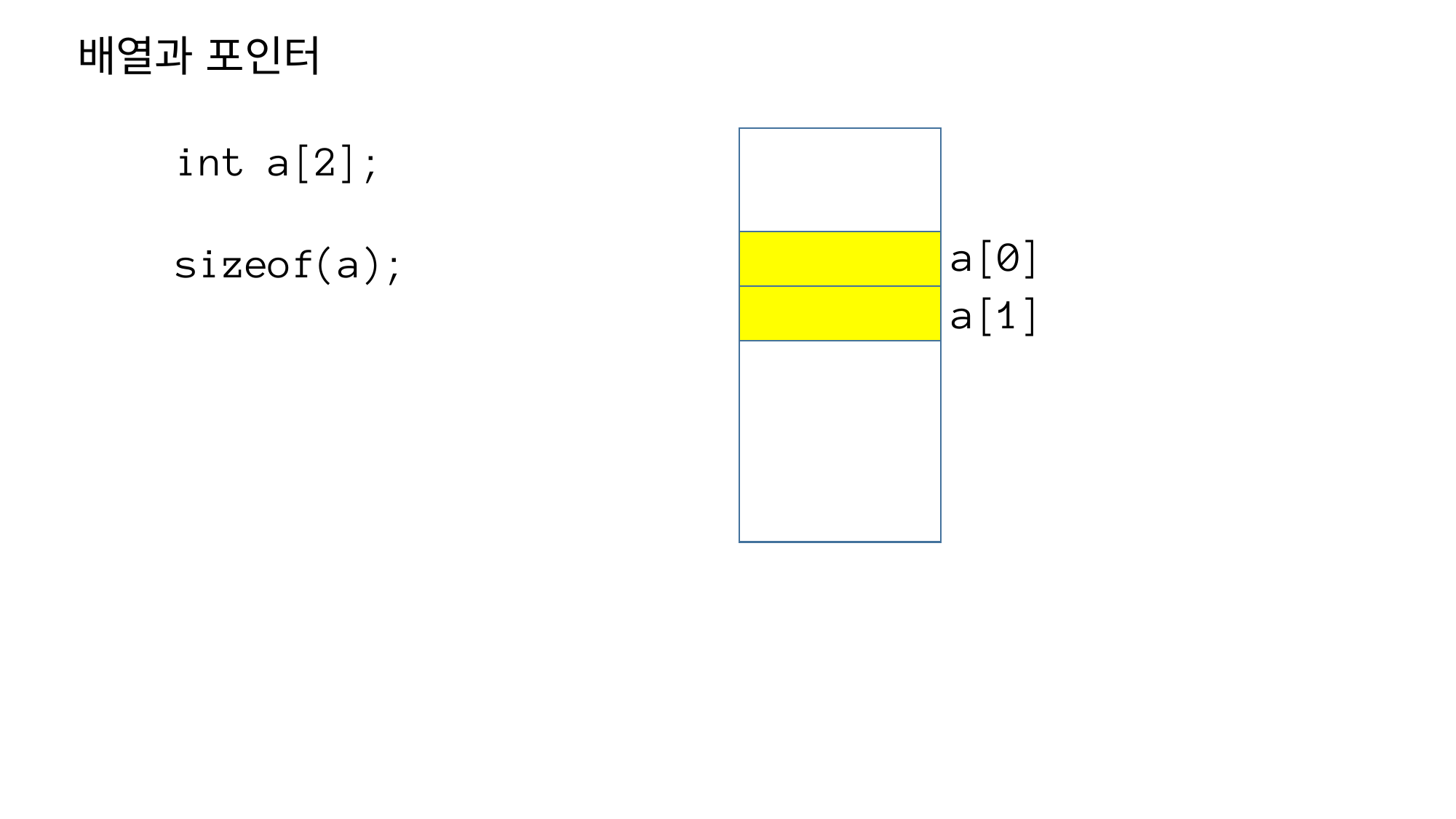

배열과 포인터
int a[2];

sizeof(a);

a[0]

a[1]